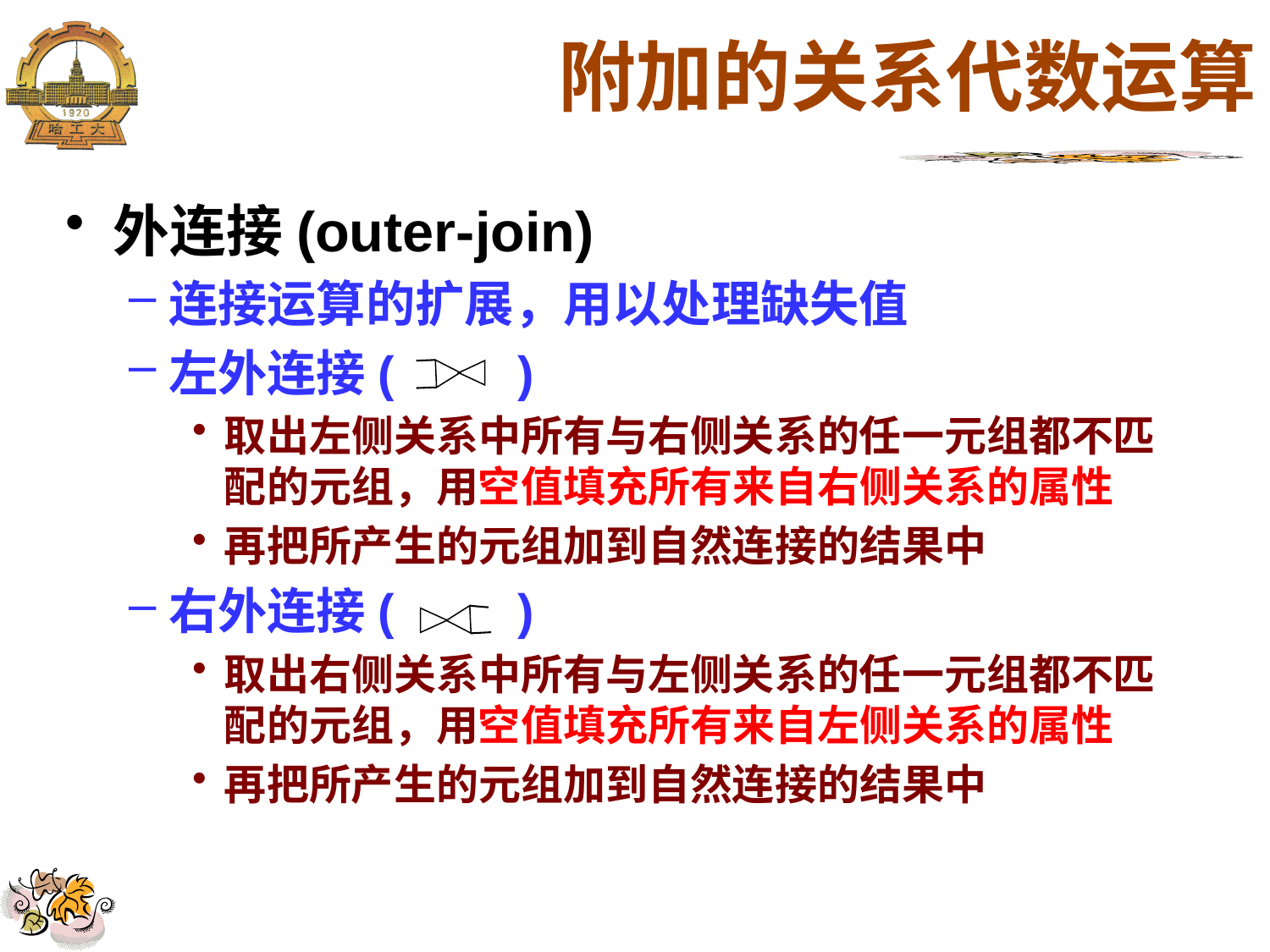

# 附加的关系代数运算
外连接(outer-join)
连接运算的扩展，用以处理缺失值
左外连接(         )
取出左侧关系中所有与右侧关系的任一元组都不匹配的元组，用空值填充所有来自右侧关系的属性
再把所产生的元组加到自然连接的结果中
右外连接(         )
取出右侧关系中所有与左侧关系的任一元组都不匹配的元组，用空值填充所有来自左侧关系的属性
再把所产生的元组加到自然连接的结果中